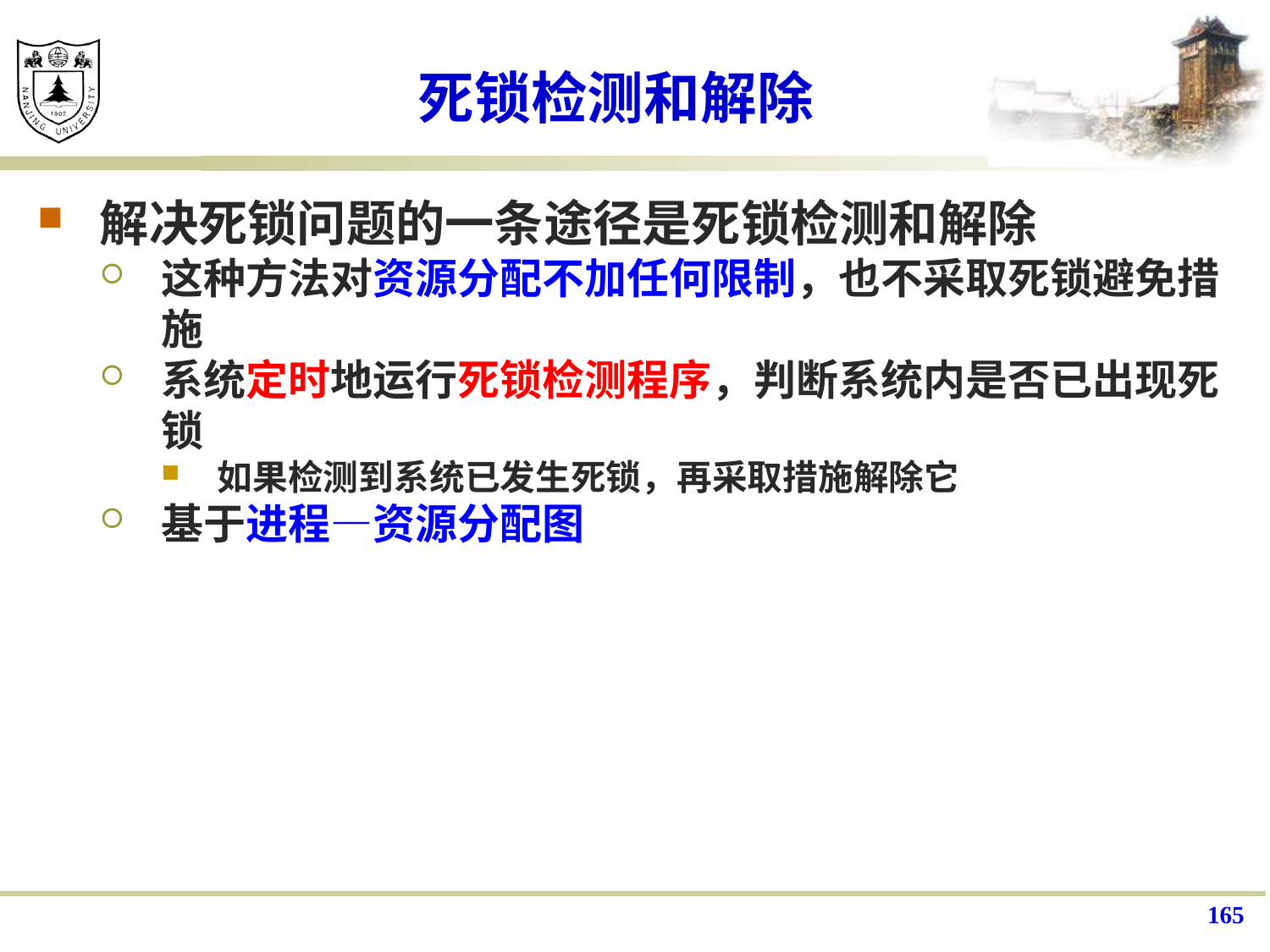

# 死锁检测和解除
解决死锁问题的一条途径是死锁检测和解除
这种方法对资源分配不加任何限制，也不采取死锁避免措施
系统定时地运行死锁检测程序，判断系统内是否已出现死锁
如果检测到系统已发生死锁，再采取措施解除它
基于进程—资源分配图

165